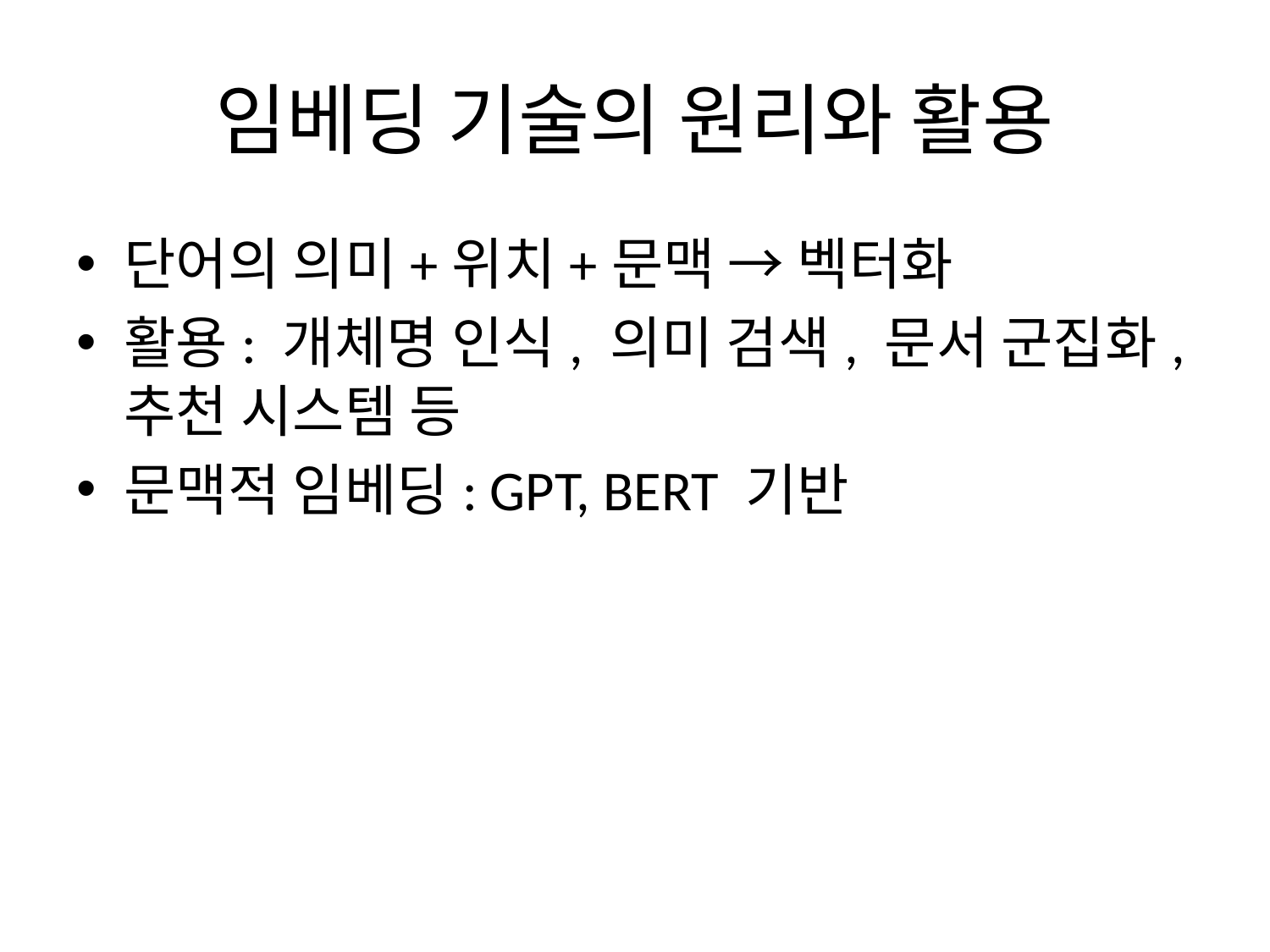

# 임베딩 기술의 원리와 활용
단어의 의미+위치+문맥 → 벡터화
활용: 개체명 인식, 의미 검색, 문서 군집화, 추천 시스템 등
문맥적 임베딩: GPT, BERT 기반